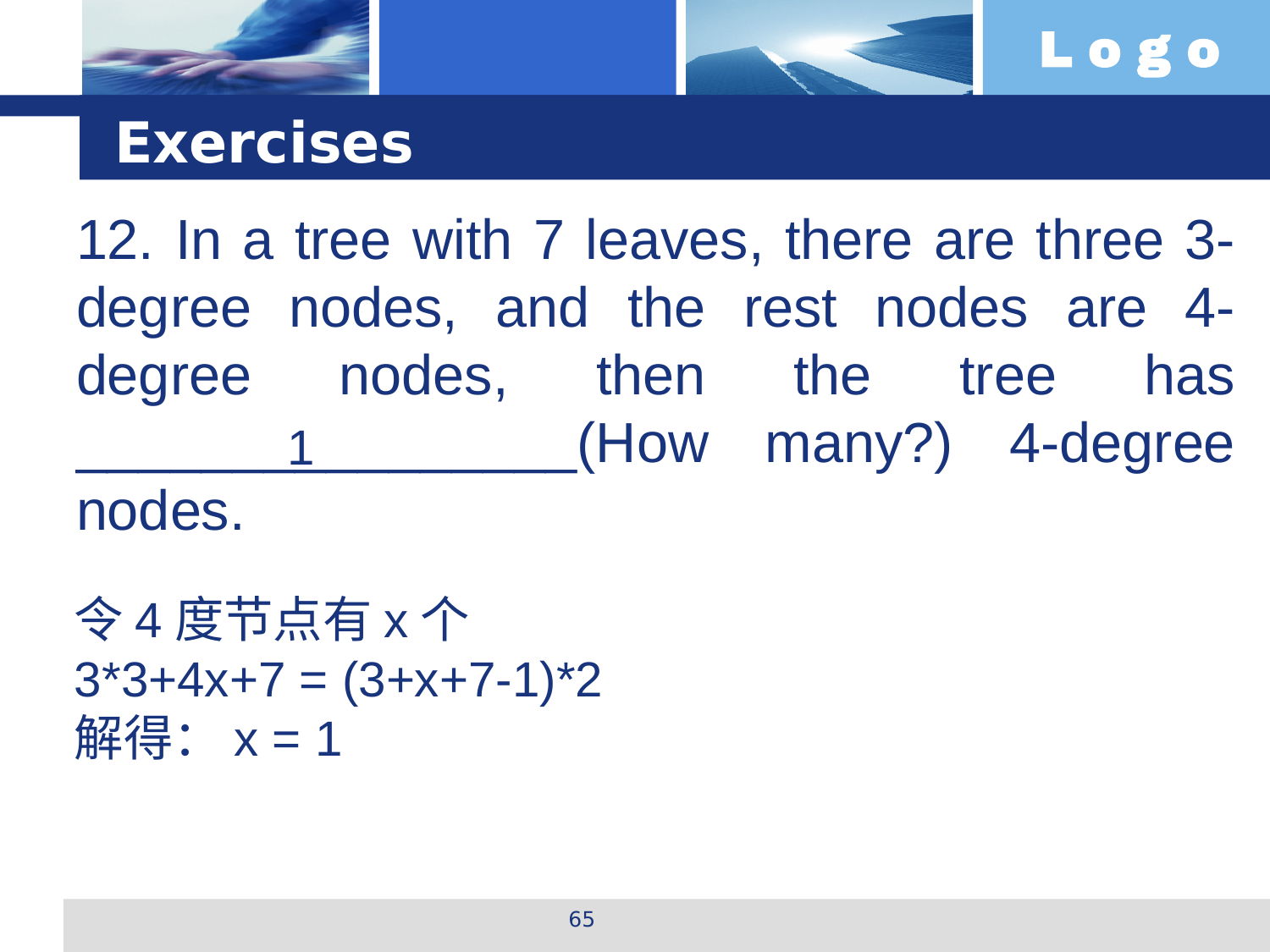

# Exercises
12. In a tree with 7 leaves, there are three 3- degree nodes, and the rest nodes are 4- degree nodes, then the tree has ________________(How many?) 4-degree nodes.

1

令4度节点有x个
3*3+4x+7 = (3+x+7-1)*2
解得：x = 1
65